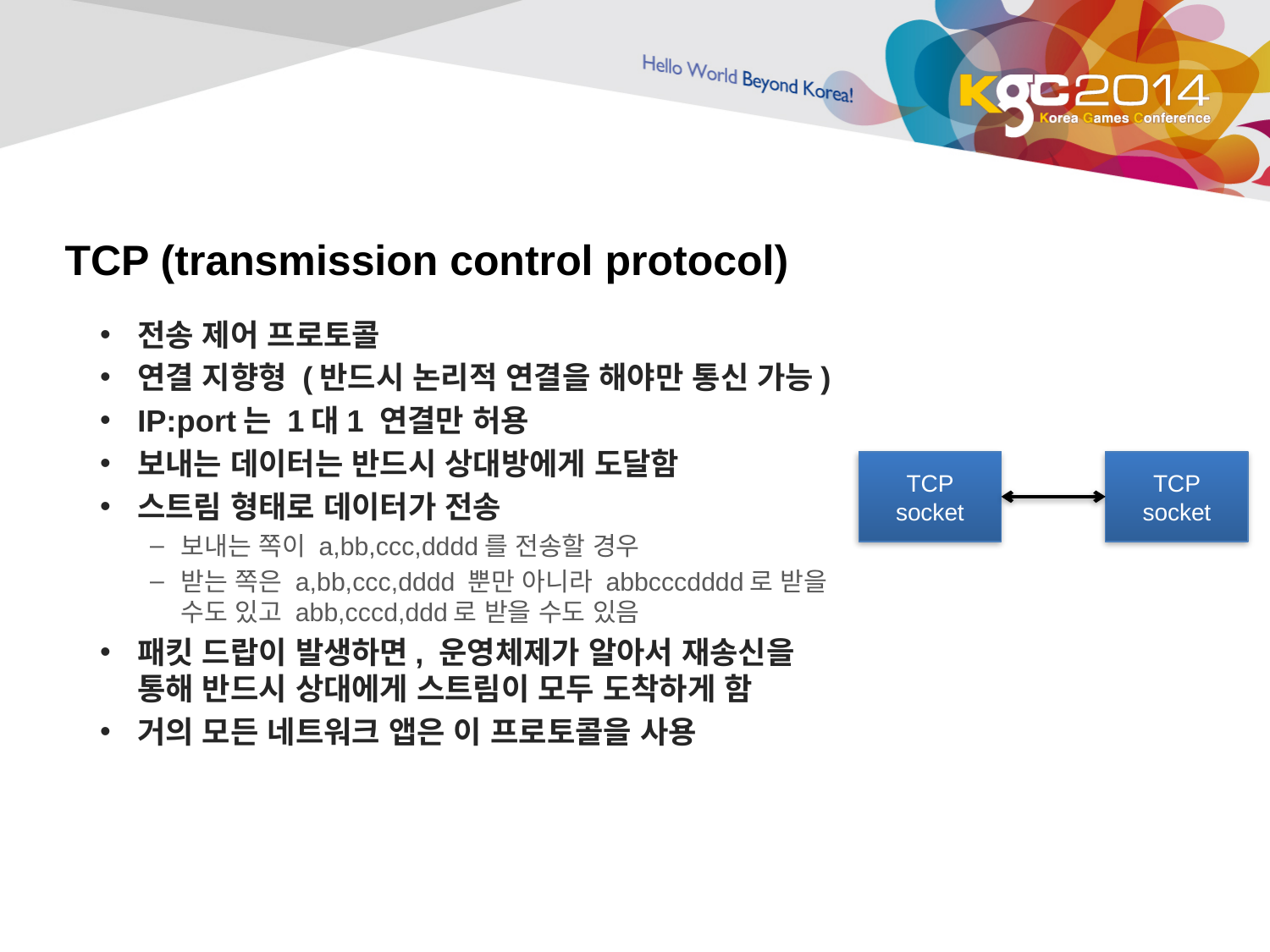

# TCP (transmission control protocol)
전송 제어 프로토콜
연결 지향형 (반드시 논리적 연결을 해야만 통신 가능)
IP:port는 1대1 연결만 허용
보내는 데이터는 반드시 상대방에게 도달함
스트림 형태로 데이터가 전송
보내는 쪽이 a,bb,ccc,dddd를 전송할 경우
받는 쪽은 a,bb,ccc,dddd 뿐만 아니라 abbcccdddd로 받을 수도 있고 abb,cccd,ddd로 받을 수도 있음
패킷 드랍이 발생하면, 운영체제가 알아서 재송신을 통해 반드시 상대에게 스트림이 모두 도착하게 함
거의 모든 네트워크 앱은 이 프로토콜을 사용

TCP socket
TCP socket